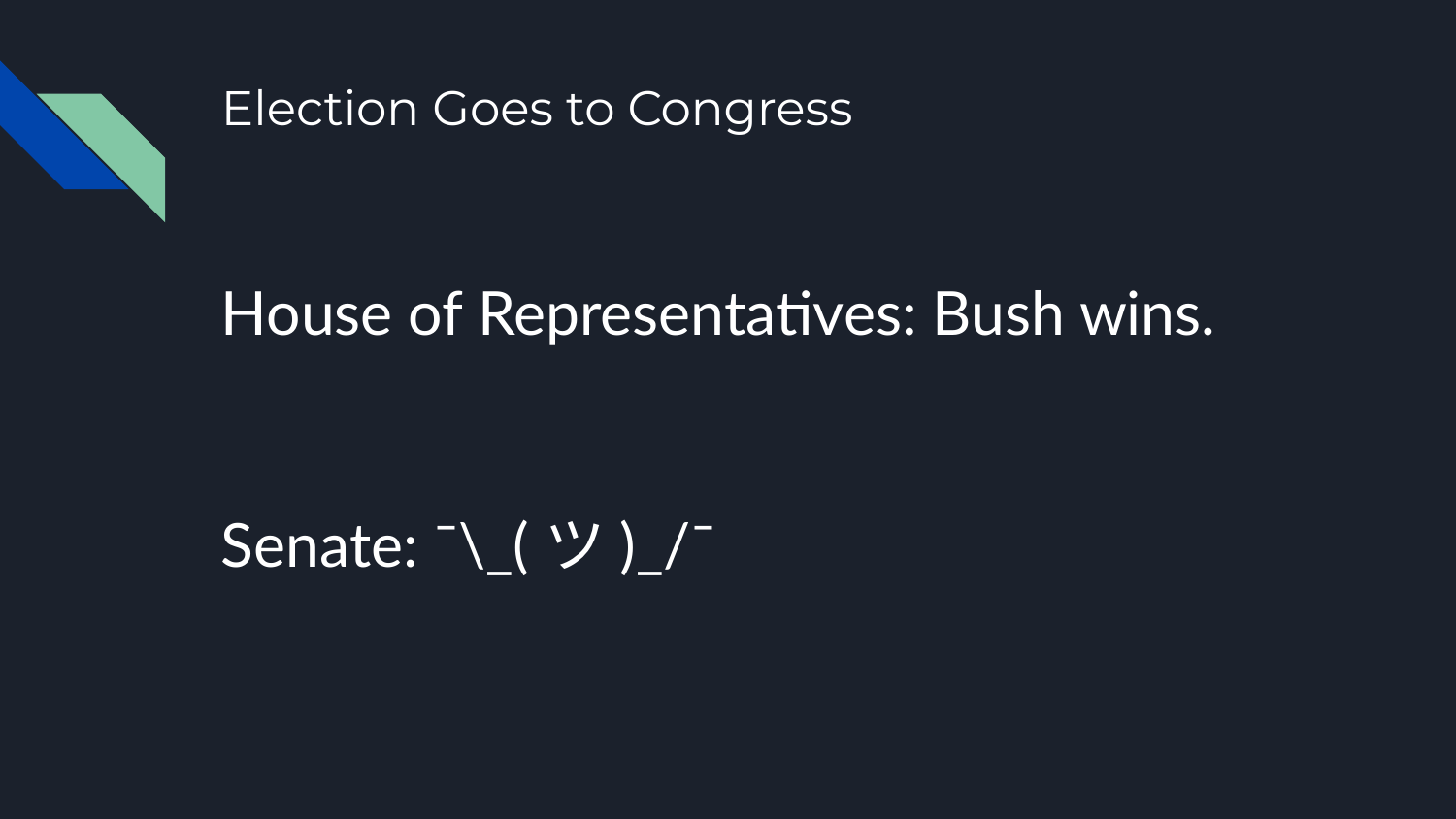

# Election Goes to Congress
House of Representatives: Bush wins.

Senate: ¯\_(ツ)_/¯